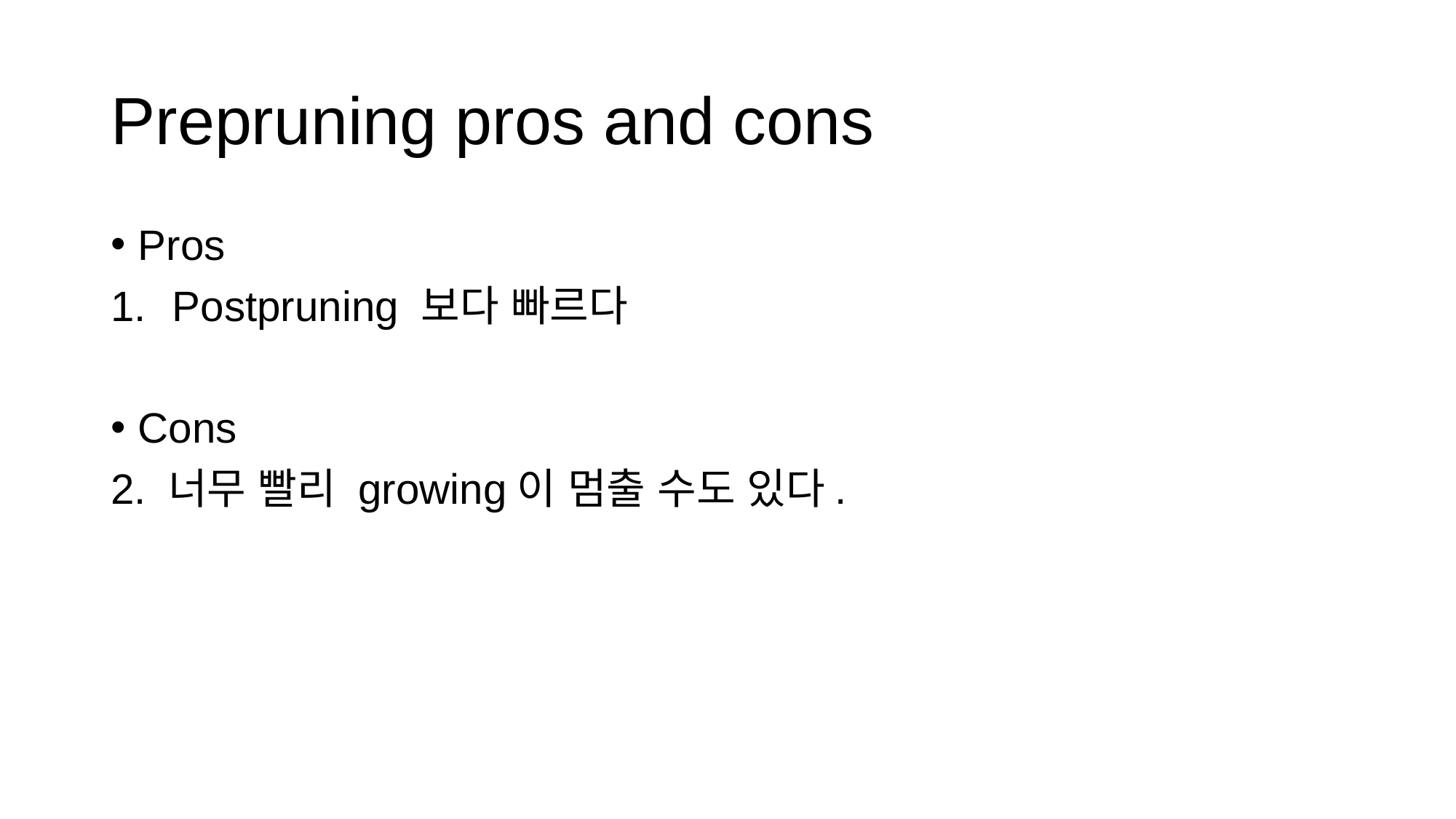

# Prepruning pros and cons
Pros
Postpruning 보다 빠르다

Cons
2. 너무 빨리 growing이 멈출 수도 있다.